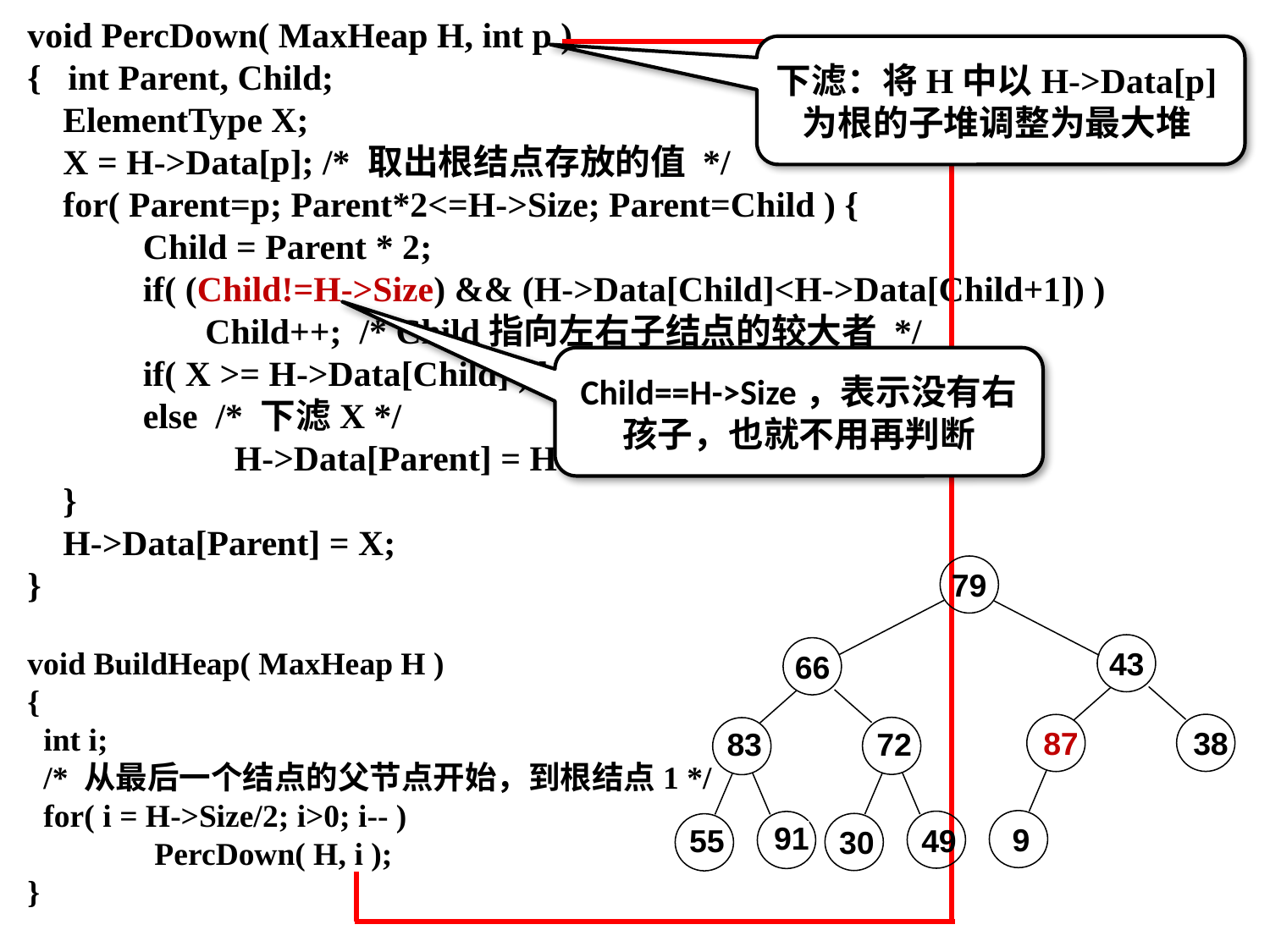

void PercDown( MaxHeap H, int p )
{   int Parent, Child;
    ElementType X;
    X = H->Data[p]; /* 取出根结点存放的值 */
    for( Parent=p; Parent*2<=H->Size; Parent=Child ) {
             Child = Parent * 2;
             if( (Child!=H->Size) && (H->Data[Child]<H->Data[Child+1]) )
                    Child++;  /* Child指向左右子结点的较大者 */
             if( X >= H->Data[Child] ) break; /* 找到了合适位置 */
             else  /* 下滤X */
	         H->Data[Parent] = H->Data[Child];
    }
    H->Data[Parent] = X;
}

void BuildHeap( MaxHeap H )
{
  int i;
  /* 从最后一个结点的父节点开始，到根结点1 */
  for( i = H->Size/2; i>0; i-- )
	PercDown( H, i );
}
下滤：将H中以H->Data[p]为根的子堆调整为最大堆
Child==H->Size，表示没有右孩子，也就不用再判断

79

43
66

38
87
72
83

91
9
49
55
30